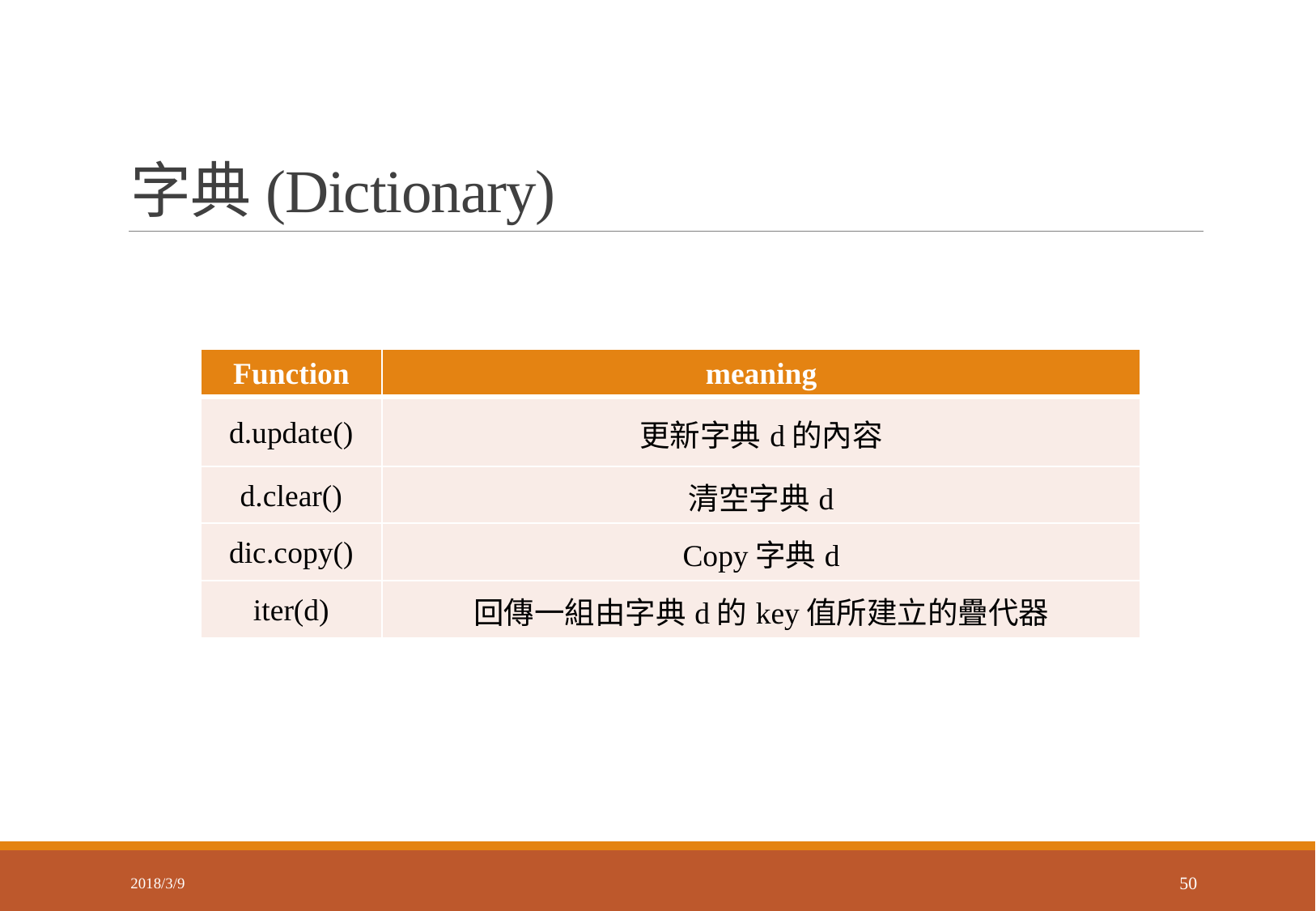

# 字典(Dictionary)

| Function | meaning |
| --- | --- |
| d.update() | 更新字典d的內容 |
| d.clear() | 清空字典d |
| dic.copy() | Copy字典d |
| iter(d) | 回傳一組由字典d的key值所建立的疊代器 |
2018/3/9
50